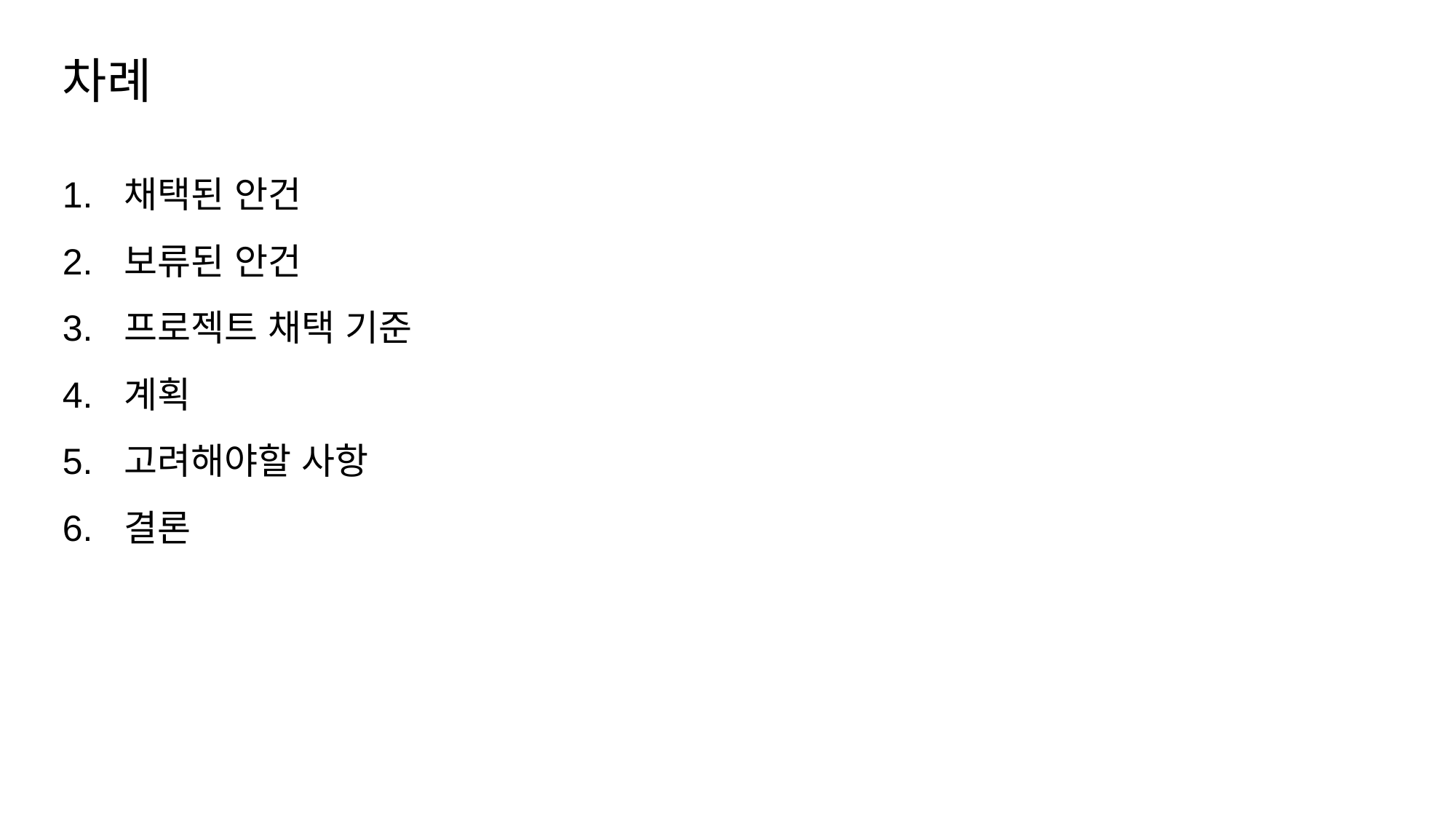

# 차례
채택된 안건
보류된 안건
프로젝트 채택 기준
계획
고려해야할 사항
결론